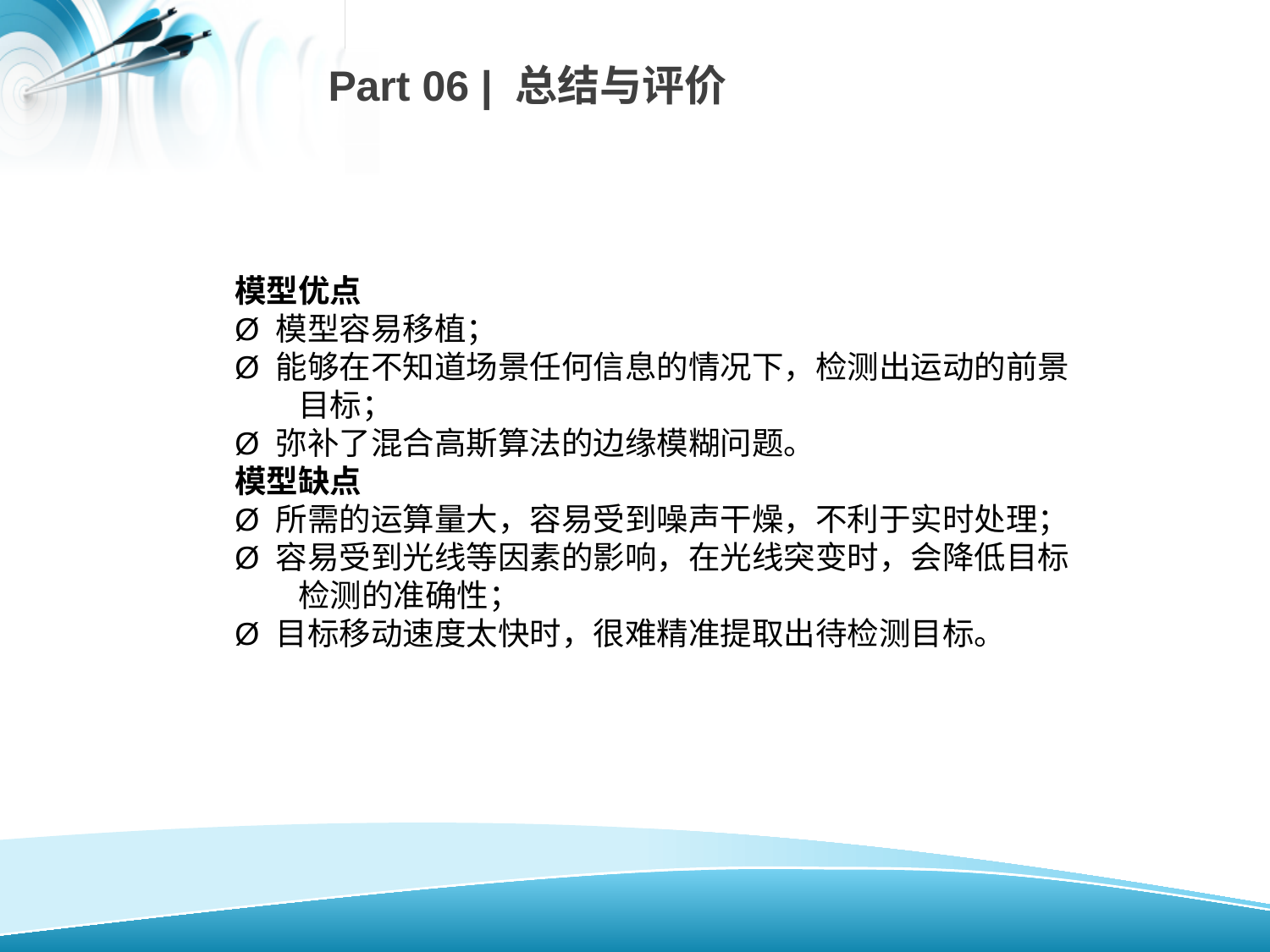

Part 06 | 总结与评价
模型优点
Ø 模型容易移植；
Ø 能够在不知道场景任何信息的情况下，检测出运动的前景目标；
Ø 弥补了混合高斯算法的边缘模糊问题。
模型缺点
Ø 所需的运算量大，容易受到噪声干燥，不利于实时处理；
Ø 容易受到光线等因素的影响，在光线突变时，会降低目标检测的准确性；
Ø 目标移动速度太快时，很难精准提取出待检测目标。
25